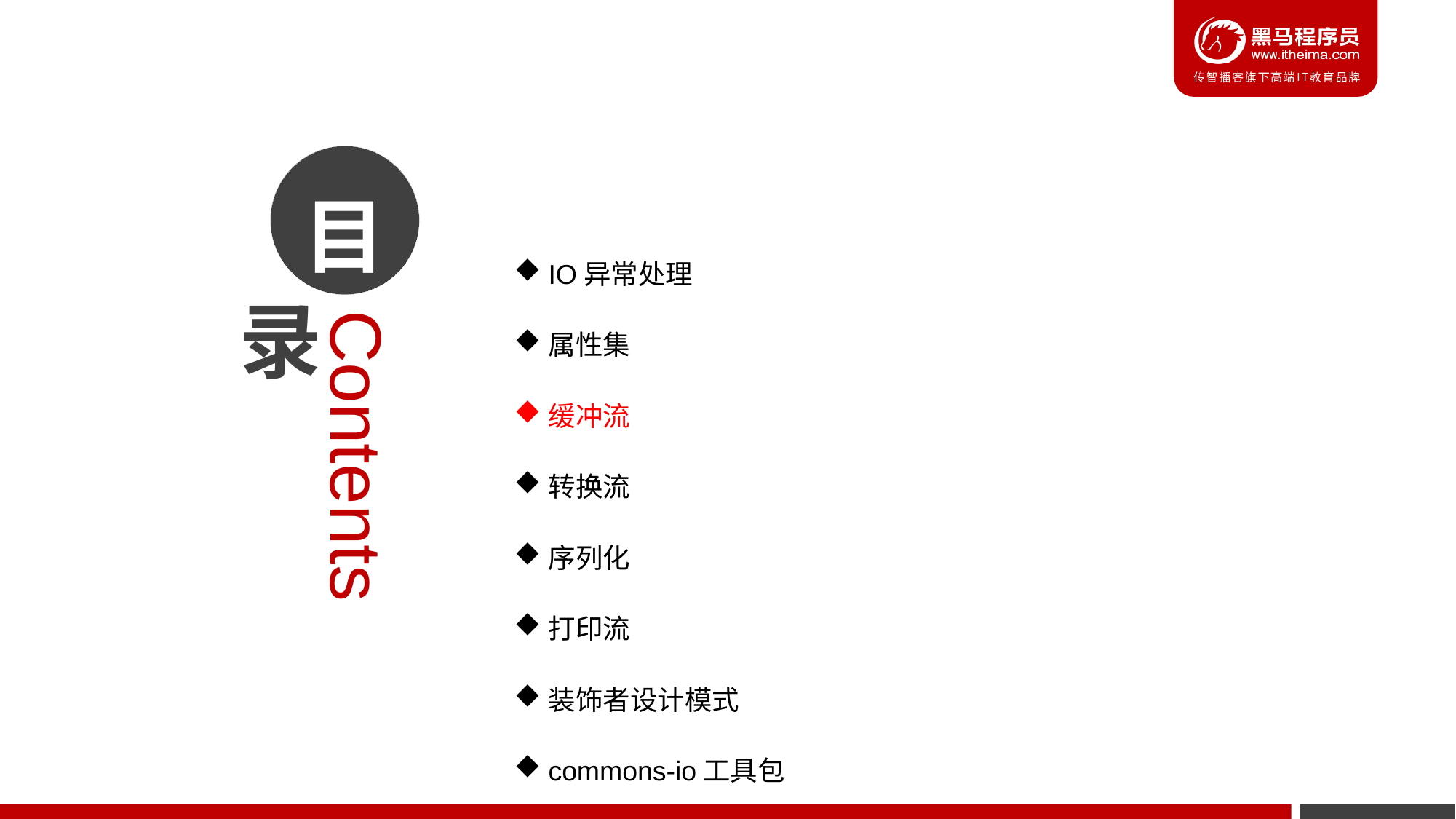

IO异常处理
属性集
缓冲流
转换流
序列化
打印流
装饰者设计模式
commons-io工具包